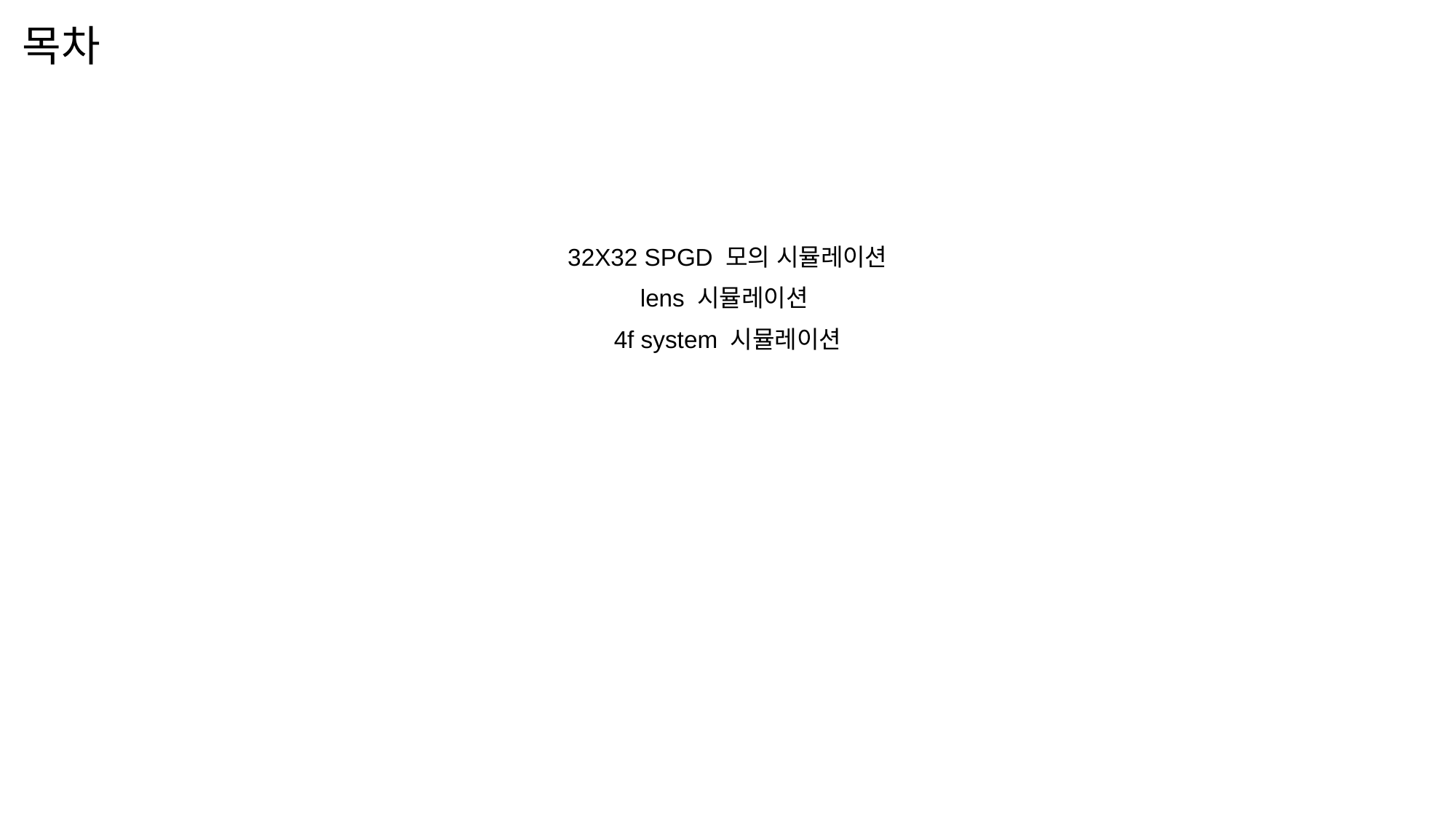

# 목차
32X32 SPGD 모의 시뮬레이션
lens 시뮬레이션
4f system 시뮬레이션